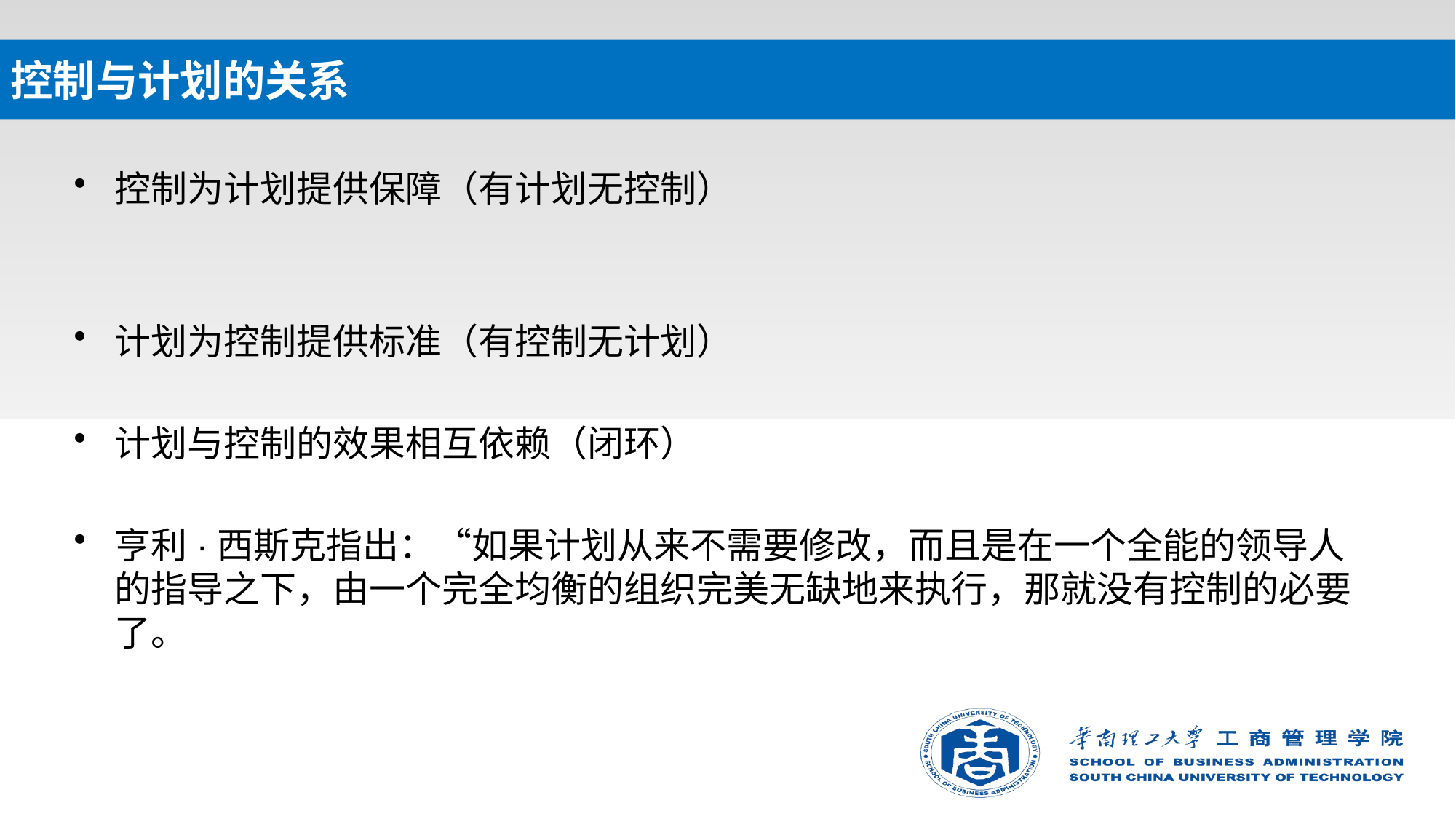

# 控制与计划的关系
控制为计划提供保障（有计划无控制）

计划为控制提供标准（有控制无计划）

计划与控制的效果相互依赖（闭环）

亨利·西斯克指出：“如果计划从来不需要修改，而且是在一个全能的领导人的指导之下，由一个完全均衡的组织完美无缺地来执行，那就没有控制的必要了。